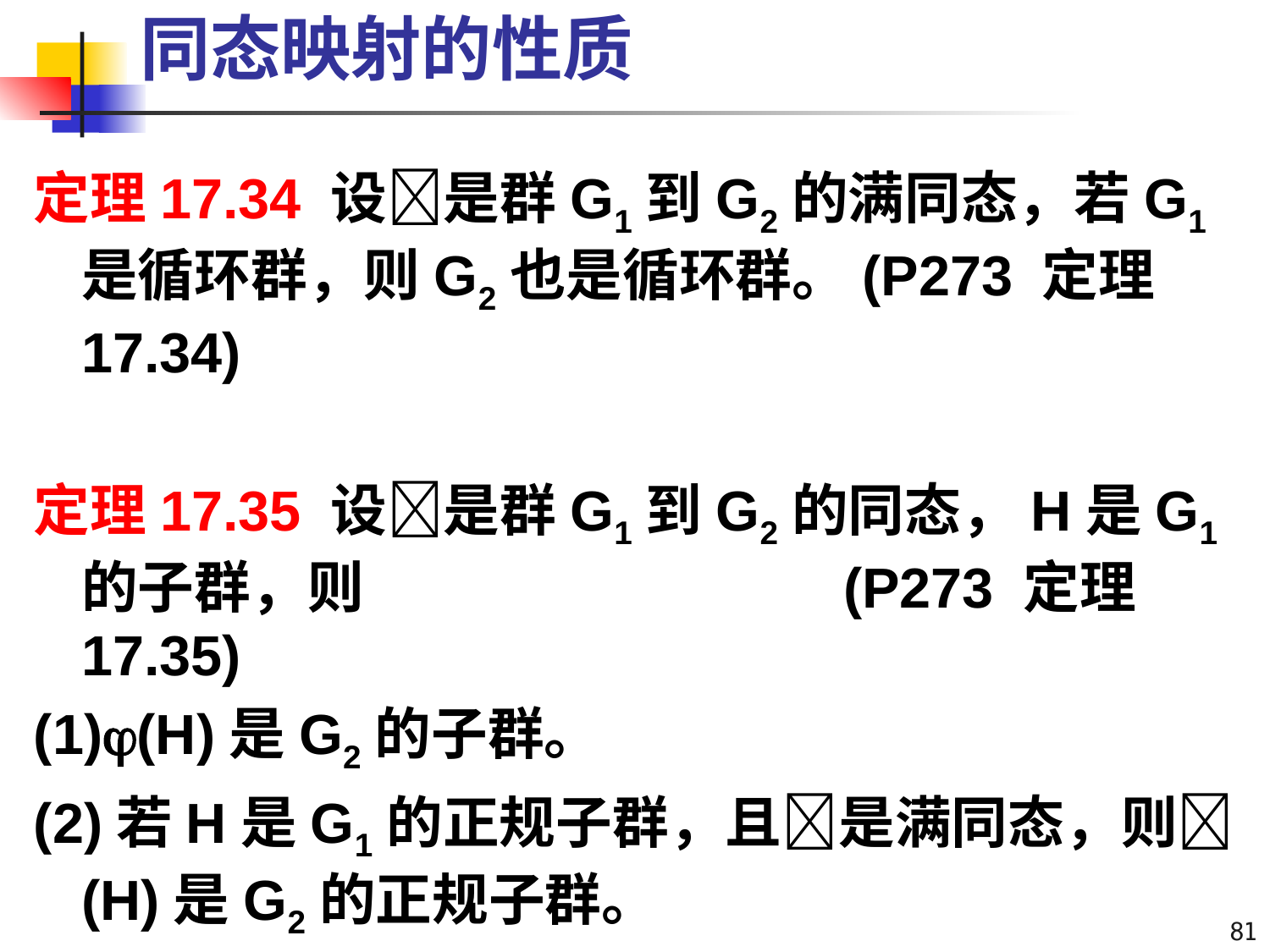

# 同态映射的性质
定理17.34 设ϕ是群G1到G2的满同态，若G1是循环群，则G2也是循环群。(P273 定理17.34)

定理17.35 设ϕ是群G1到G2的同态，H是G1的子群，则				(P273 定理17.35)
(1)ϕ(H)是G2的子群。
(2)若H是G1的正规子群，且ϕ是满同态，则ϕ(H)是G2的正规子群。

81